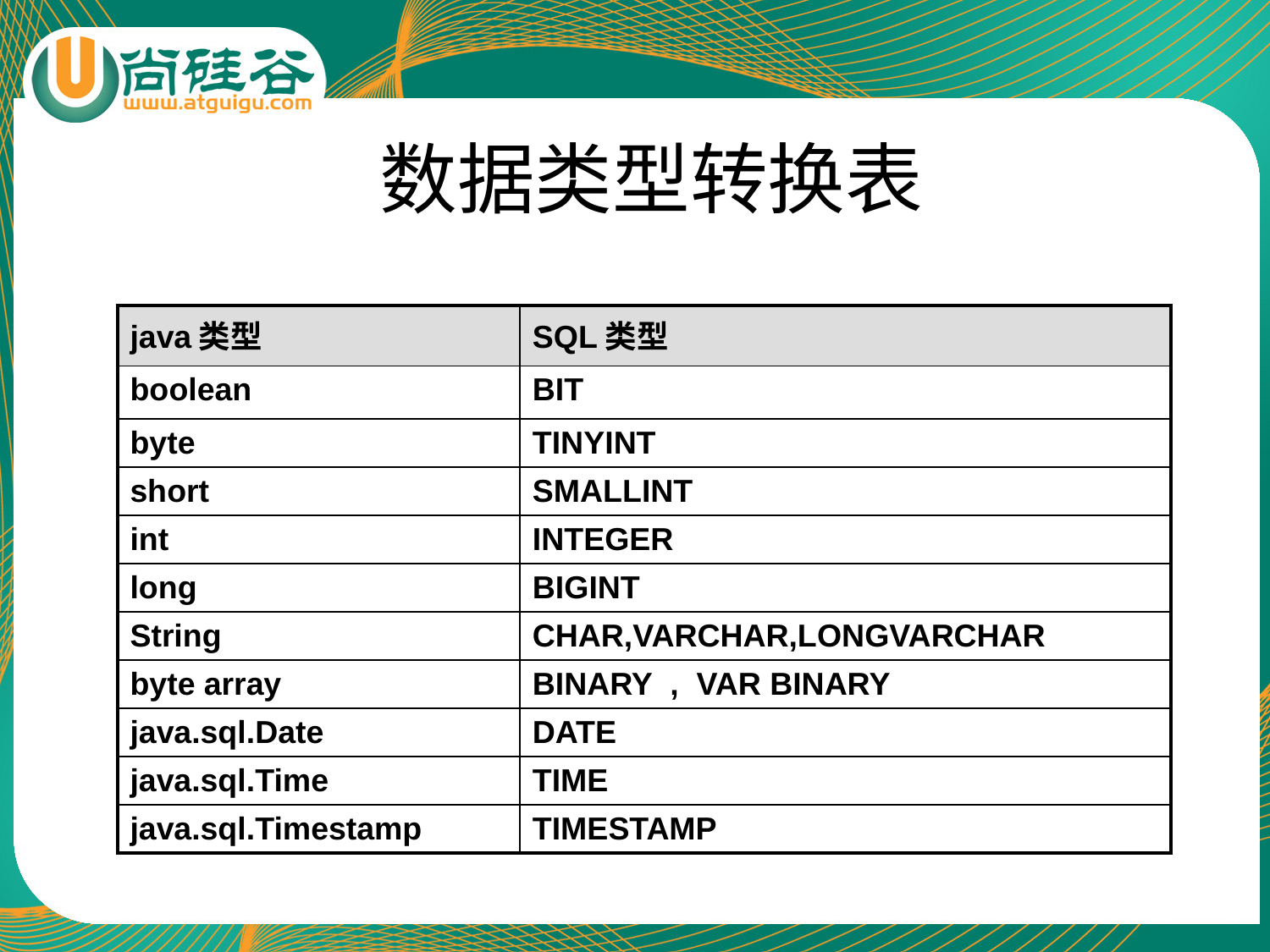

# 数据类型转换表
| java类型 | SQL类型 |
| --- | --- |
| boolean | BIT |
| byte | TINYINT |
| short | SMALLINT |
| int | INTEGER |
| long | BIGINT |
| String | CHAR,VARCHAR,LONGVARCHAR |
| byte array | BINARY , VAR BINARY |
| java.sql.Date | DATE |
| java.sql.Time | TIME |
| java.sql.Timestamp | TIMESTAMP |